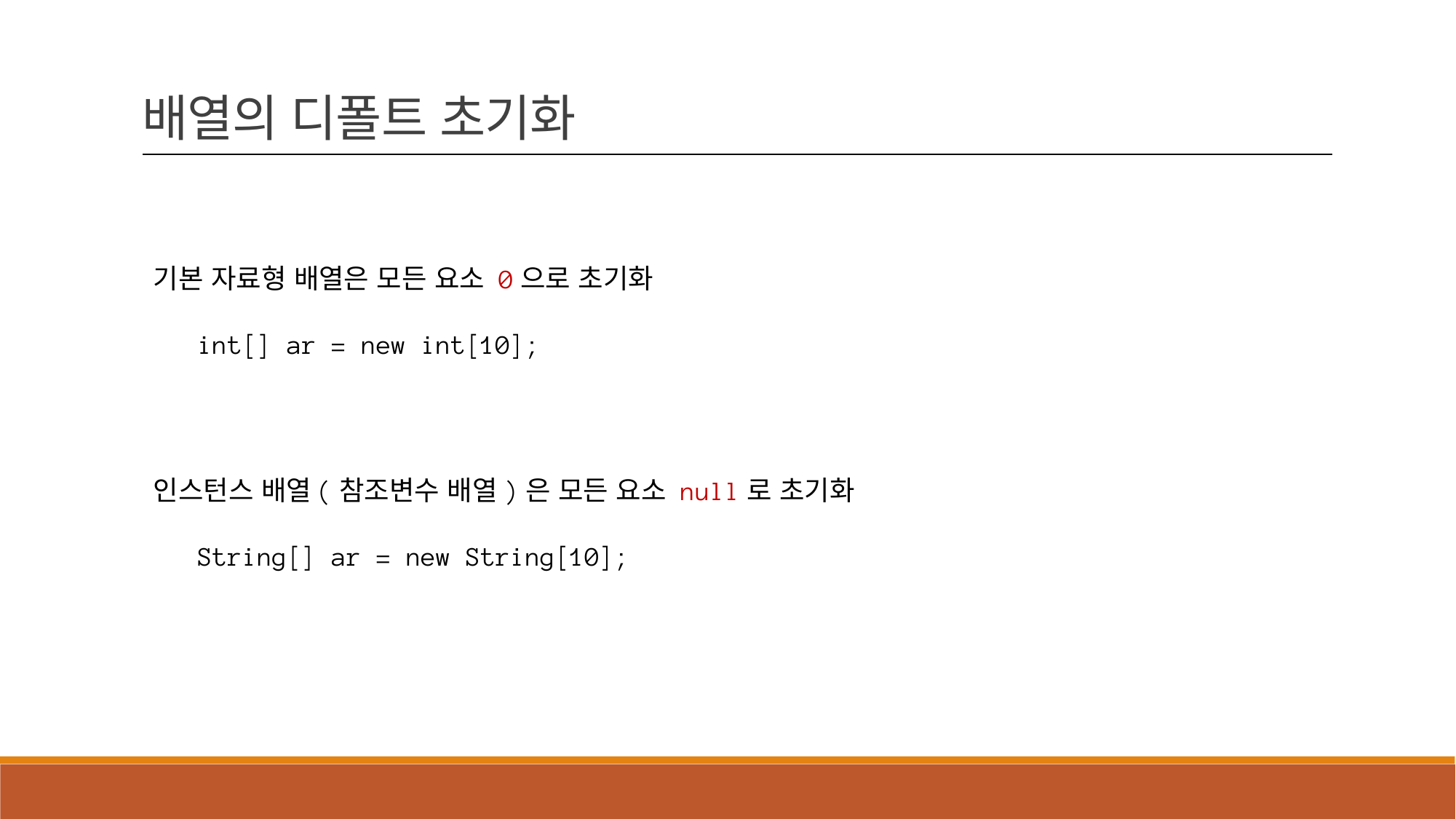

배열의 디폴트 초기화
기본 자료형 배열은 모든 요소 0으로 초기화
   int[] ar = new int[10];
인스턴스 배열(참조변수 배열)은 모든 요소 null로 초기화
   String[] ar = new String[10];